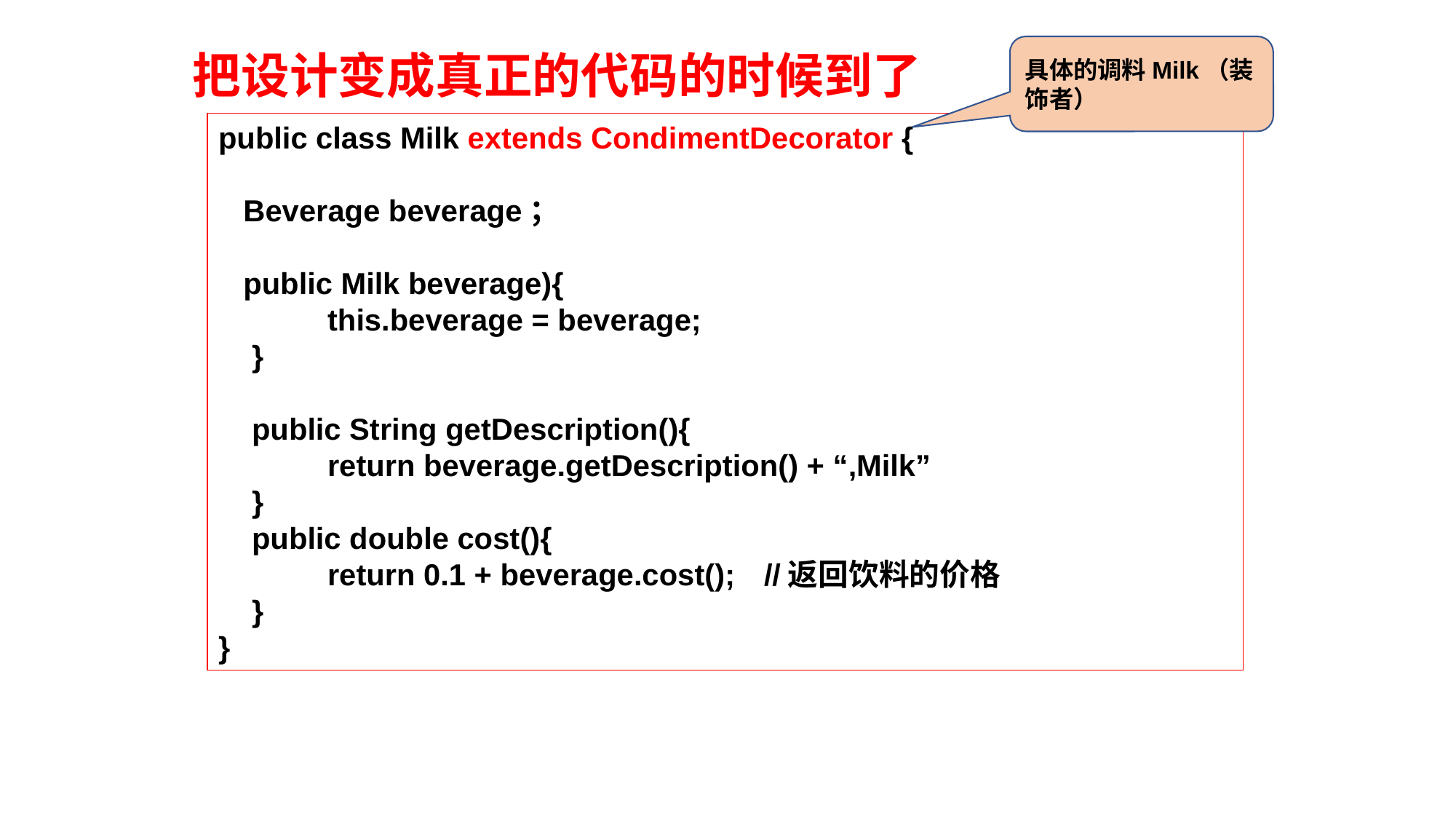

具体的调料Milk（装饰者）
把设计变成真正的代码的时候到了
public class Milk extends CondimentDecorator {

   Beverage beverage；

   public Milk beverage){
    	this.beverage = beverage;
    }

    public String getDescription(){
	return beverage.getDescription() + “,Milk”
    }
    public double cost(){
	return 0.1 + beverage.cost(); 	//返回饮料的价格
    }
}
183